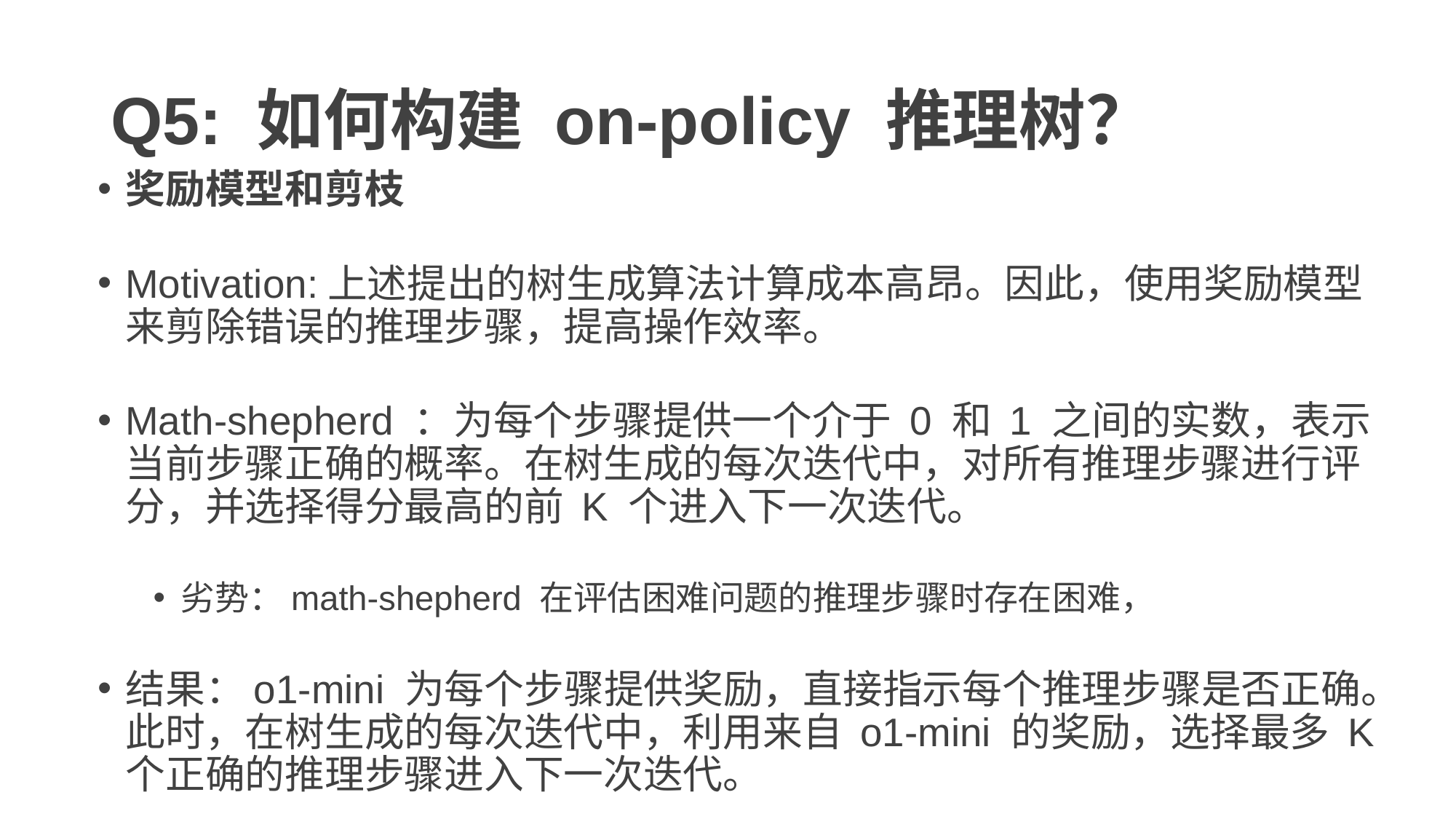

# Q5: 如何构建 on-policy 推理树？
奖励模型和剪枝
Motivation:上述提出的树生成算法计算成本高昂。因此，使用奖励模型来剪除错误的推理步骤，提高操作效率。
Math-shepherd ：为每个步骤提供一个介于 0 和 1 之间的实数，表示当前步骤正确的概率。在树生成的每次迭代中，对所有推理步骤进行评分，并选择得分最高的前 K 个进入下一次迭代。
劣势：math-shepherd 在评估困难问题的推理步骤时存在困难，
结果：o1-mini 为每个步骤提供奖励，直接指示每个推理步骤是否正确。此时，在树生成的每次迭代中，利用来自 o1-mini 的奖励，选择最多 K 个正确的推理步骤进入下一次迭代。